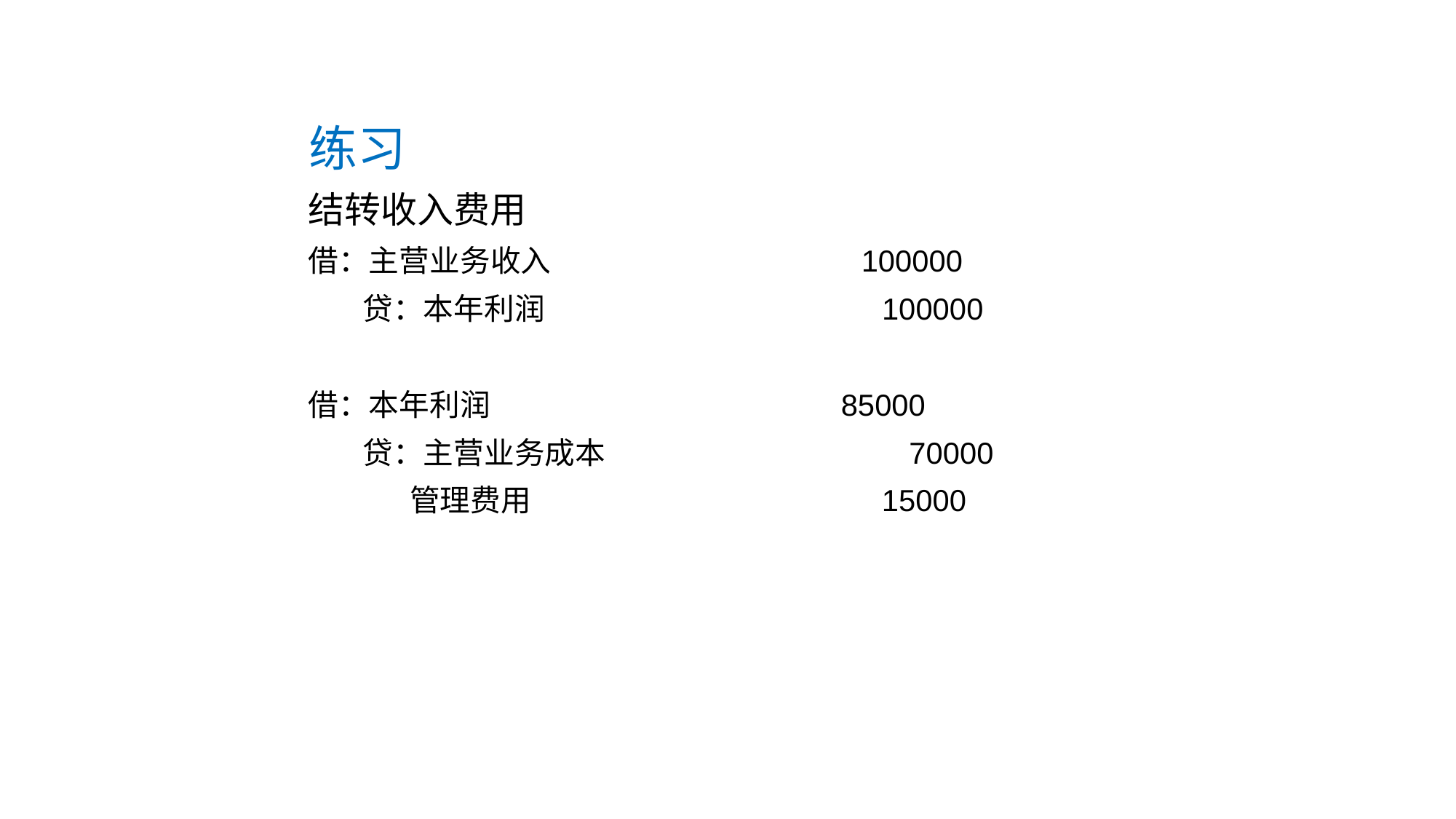

# 练习
结转收入费用
借：主营业务收入                                             100000
       贷：本年利润                                                 100000

借：本年利润                                                   85000
       贷：主营业务成本                                            70000
              管理费用                                                   15000